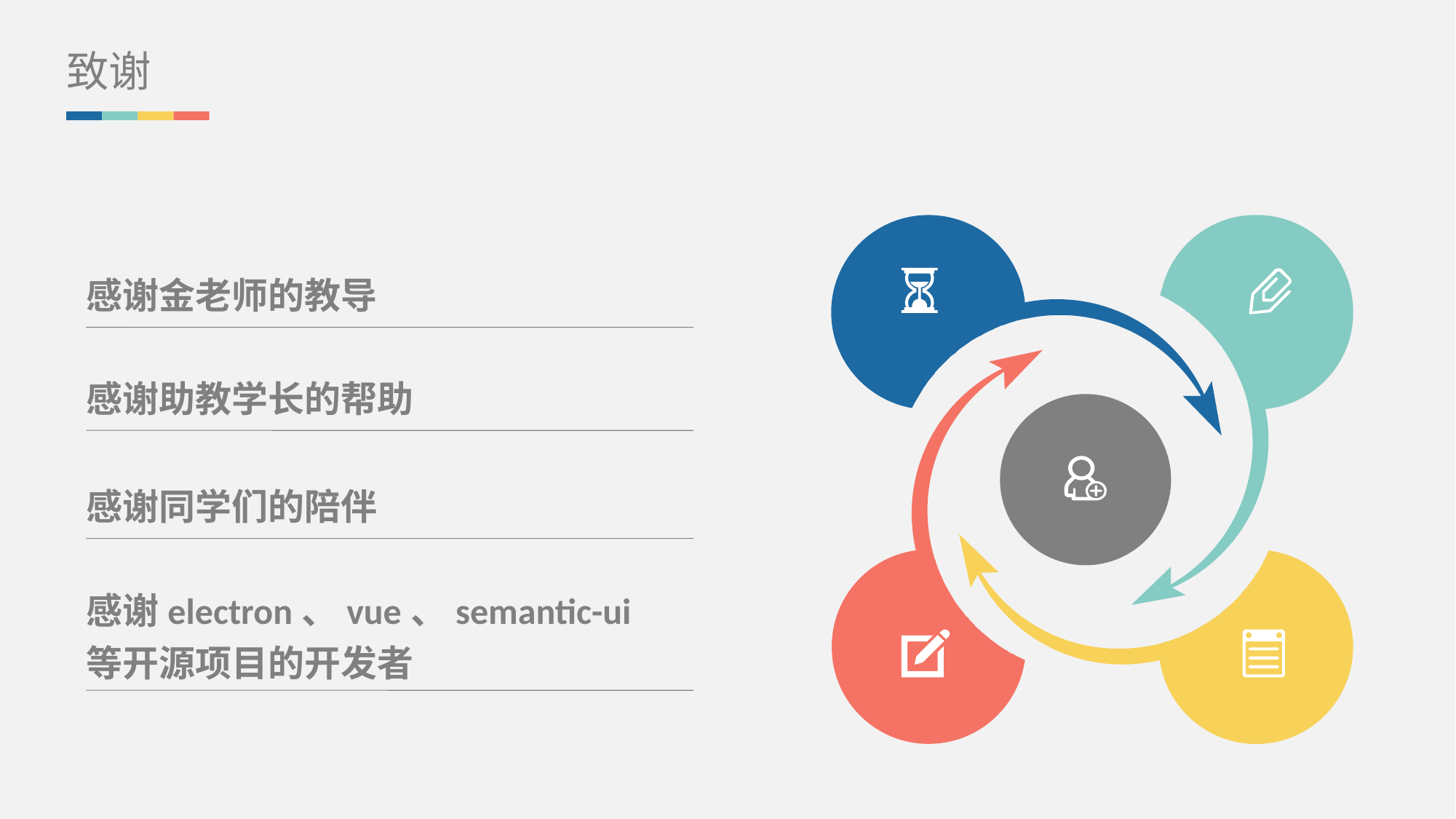

致谢

感谢金老师的教导

感谢助教学长的帮助

感谢同学们的陪伴

感谢electron、vue、semantic-ui等开源项目的开发者